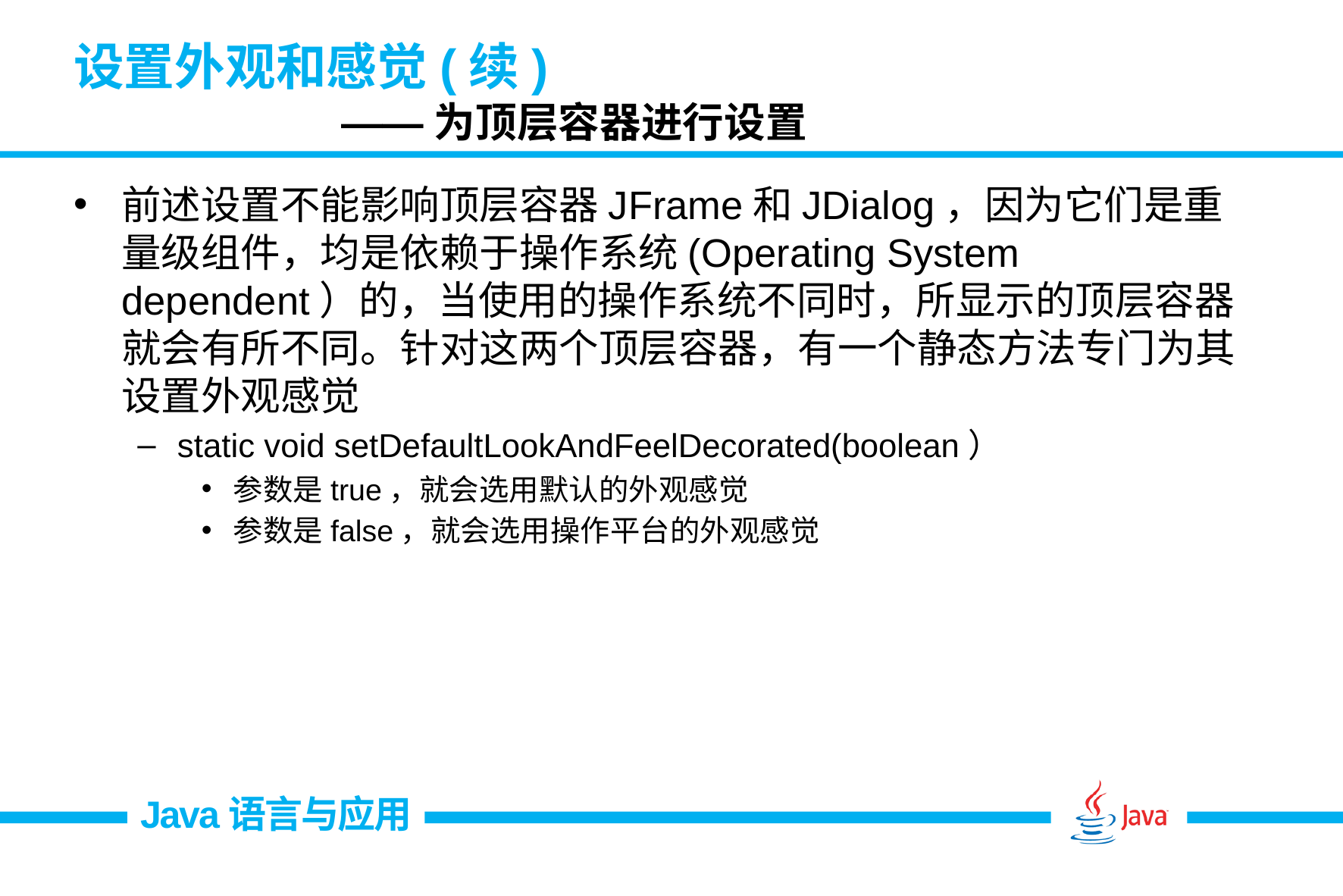

# 设置外观和感觉(续) ——为顶层容器进行设置
前述设置不能影响顶层容器JFrame和JDialog，因为它们是重量级组件，均是依赖于操作系统(Operating System dependent）的，当使用的操作系统不同时，所显示的顶层容器就会有所不同。针对这两个顶层容器，有一个静态方法专门为其设置外观感觉
static void setDefaultLookAndFeelDecorated(boolean）
参数是true，就会选用默认的外观感觉
参数是false，就会选用操作平台的外观感觉